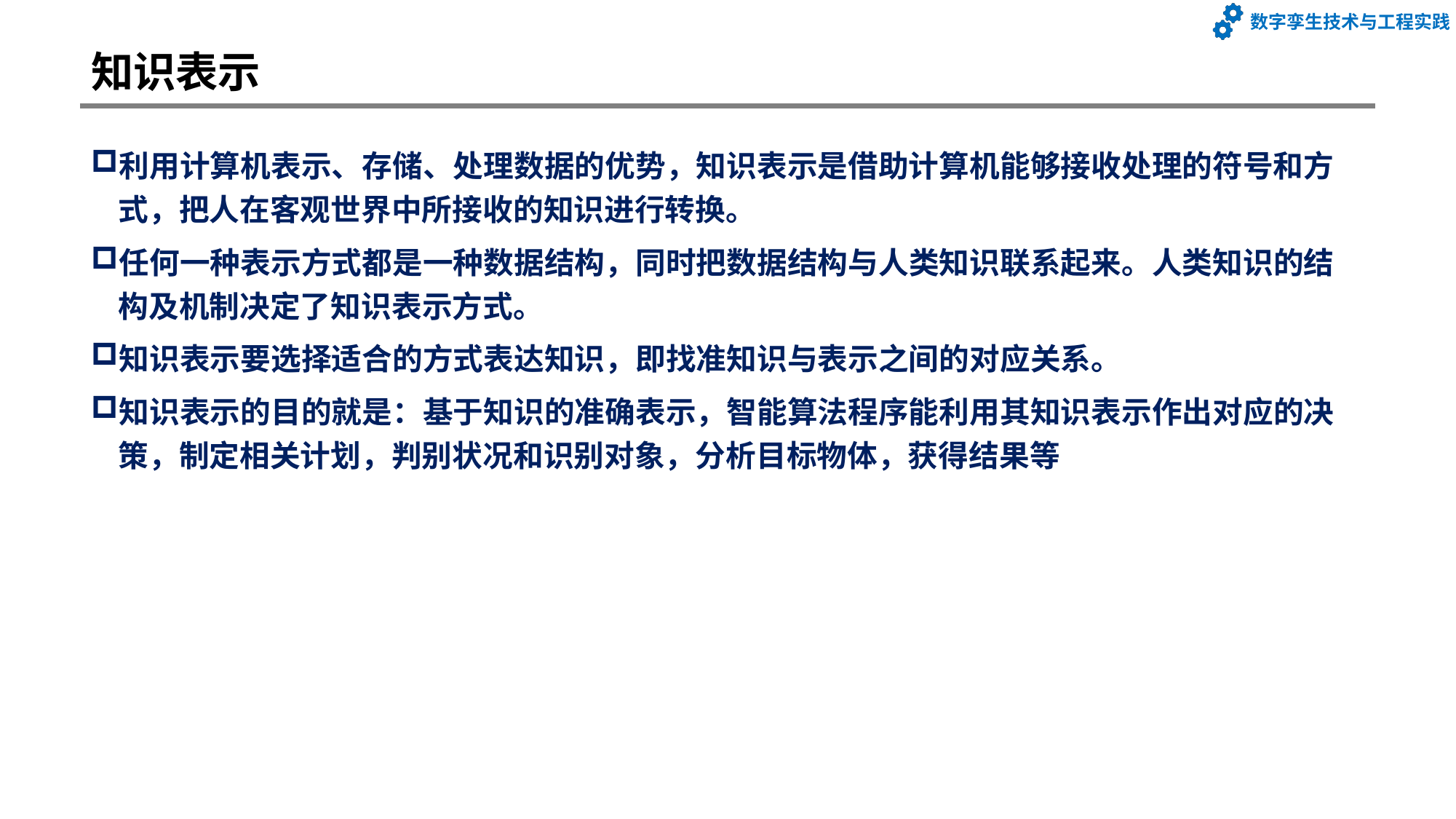

# 知识表示
利用计算机表示、存储、处理数据的优势，知识表示是借助计算机能够接收处理的符号和方式，把人在客观世界中所接收的知识进行转换。
任何一种表示方式都是一种数据结构，同时把数据结构与人类知识联系起来。人类知识的结构及机制决定了知识表示方式。
知识表示要选择适合的方式表达知识，即找准知识与表示之间的对应关系。
知识表示的目的就是：基于知识的准确表示，智能算法程序能利用其知识表示作出对应的决策，制定相关计划，判别状况和识别对象，分析目标物体，获得结果等